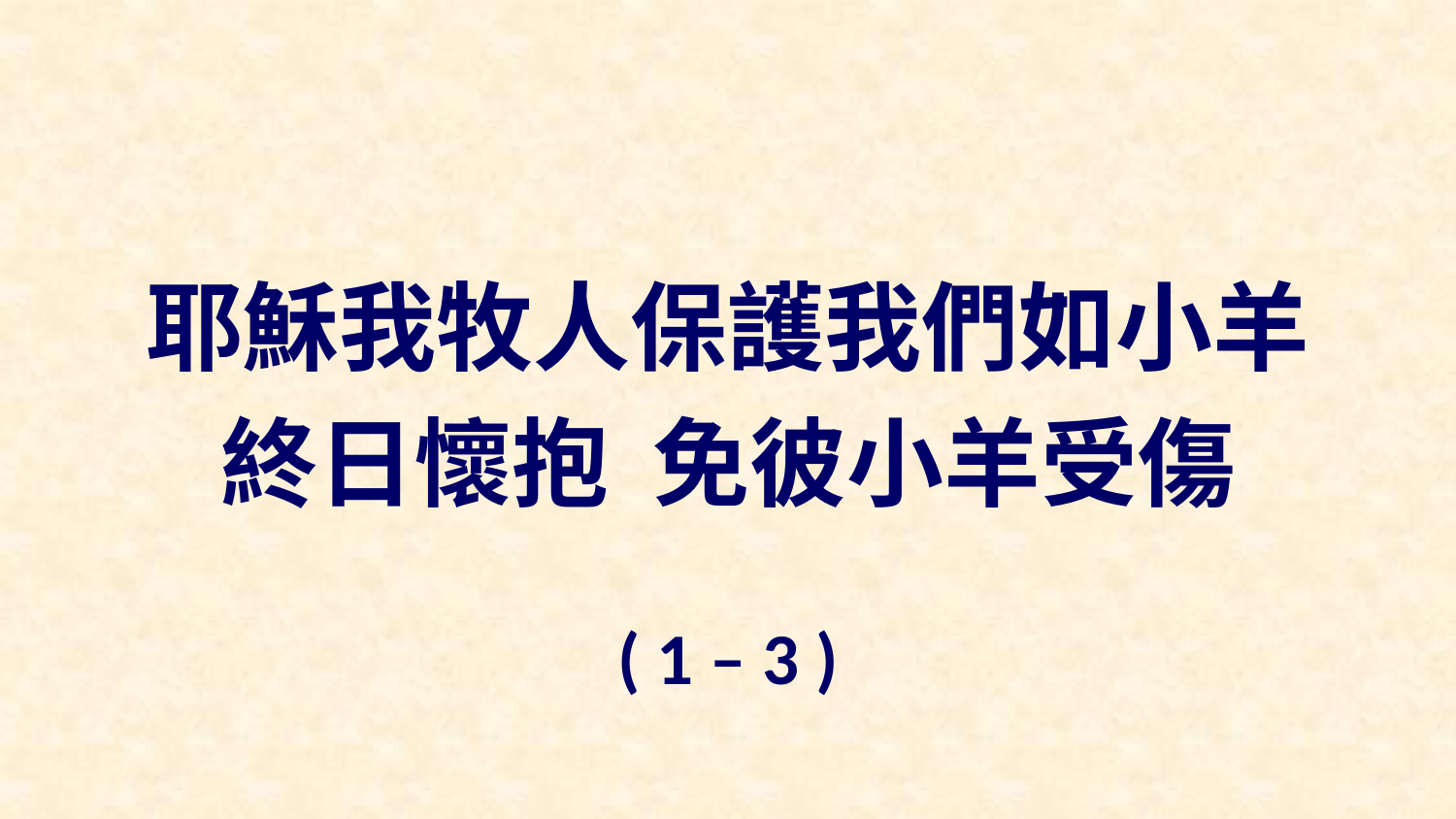

耶穌我牧人保護我們如小羊
終日懷抱  免彼小羊受傷
( 1 – 3 )